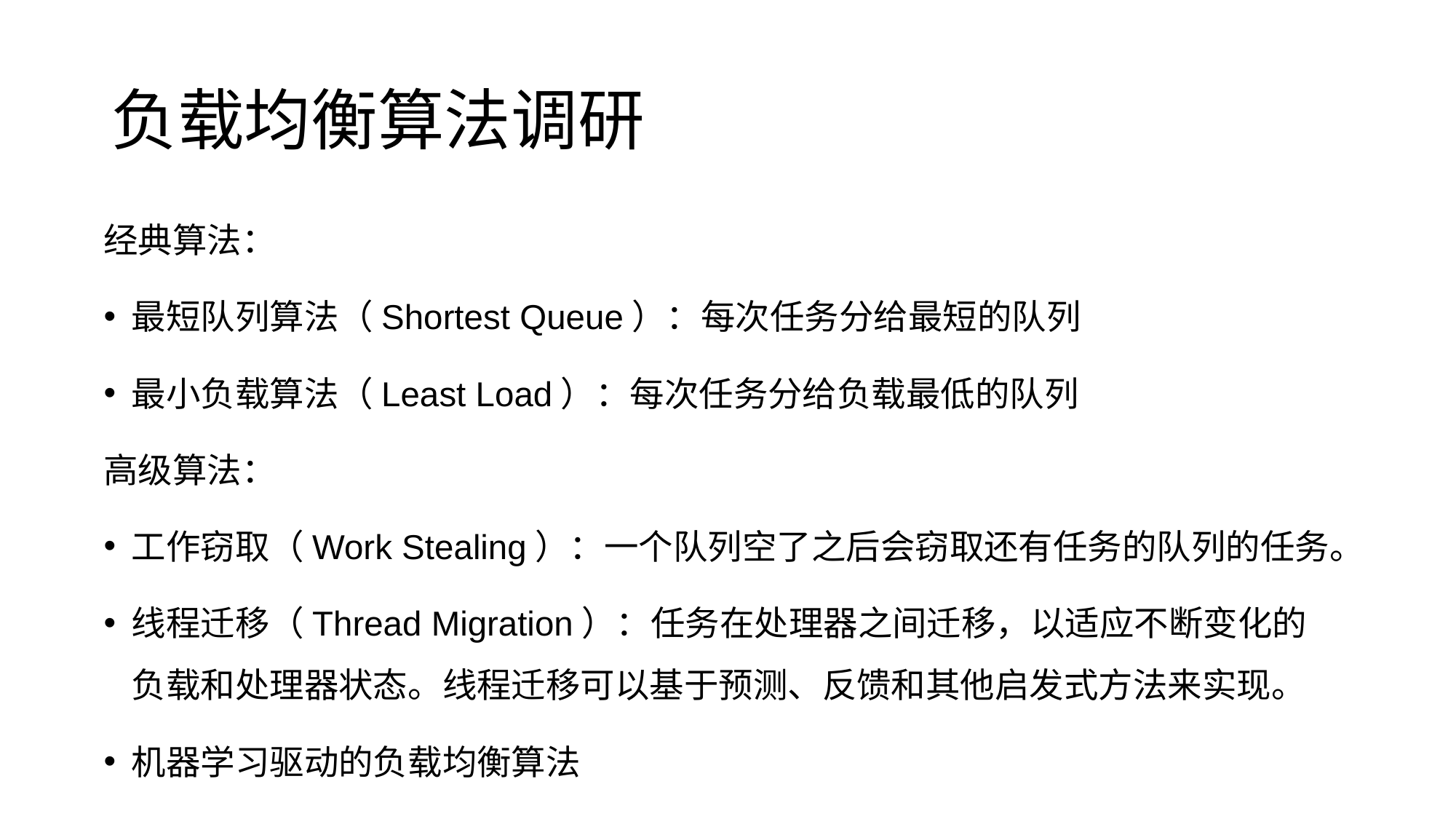

# 负载均衡算法调研
经典算法：
最短队列算法（Shortest Queue）：每次任务分给最短的队列
最小负载算法（Least Load）：每次任务分给负载最低的队列
高级算法：
工作窃取（Work Stealing）：一个队列空了之后会窃取还有任务的队列的任务。
线程迁移（Thread Migration）：任务在处理器之间迁移，以适应不断变化的负载和处理器状态。线程迁移可以基于预测、反馈和其他启发式方法来实现。
机器学习驱动的负载均衡算法